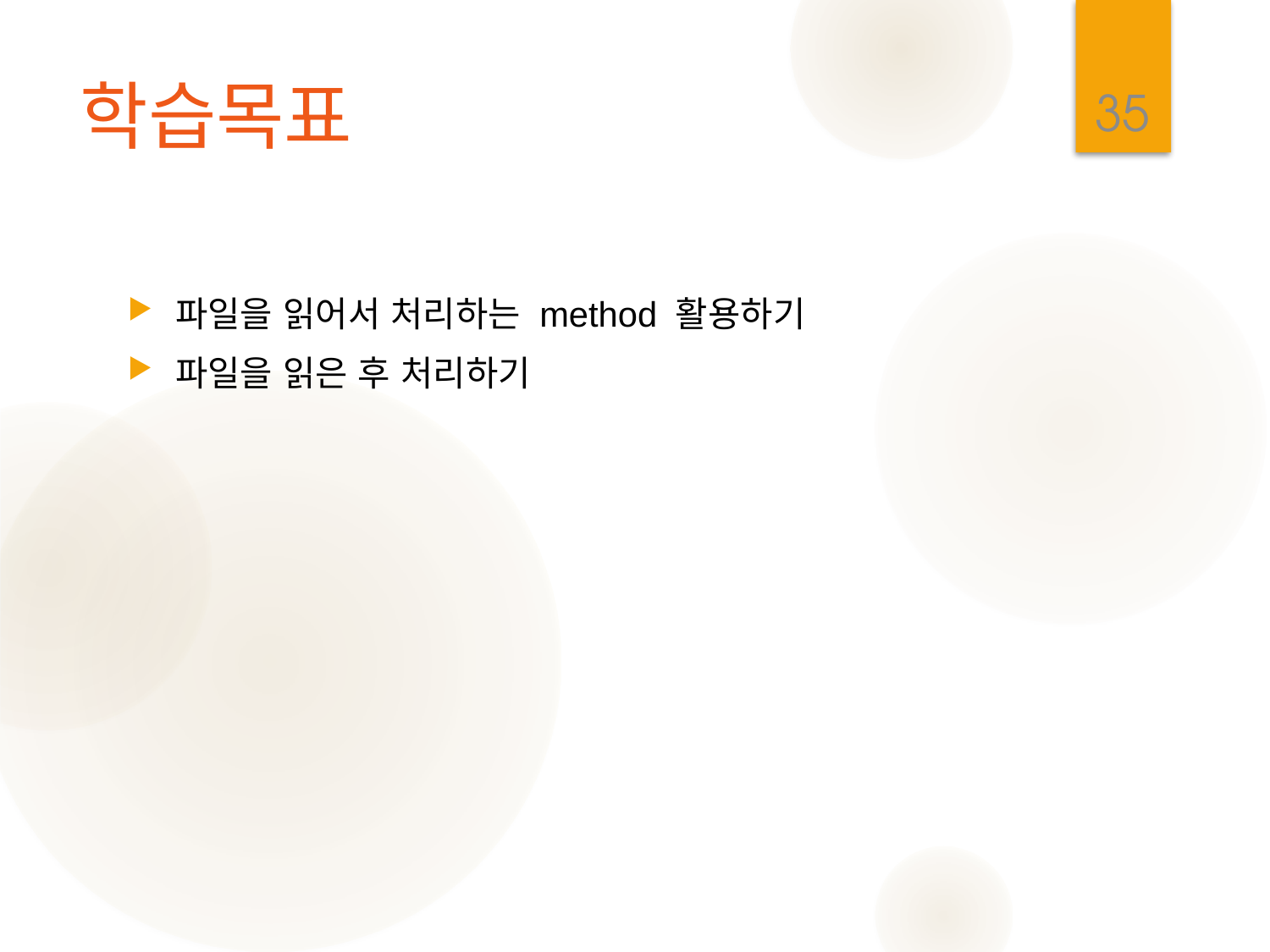

35
# 학습목표
파일을 읽어서 처리하는 method 활용하기
파일을 읽은 후 처리하기